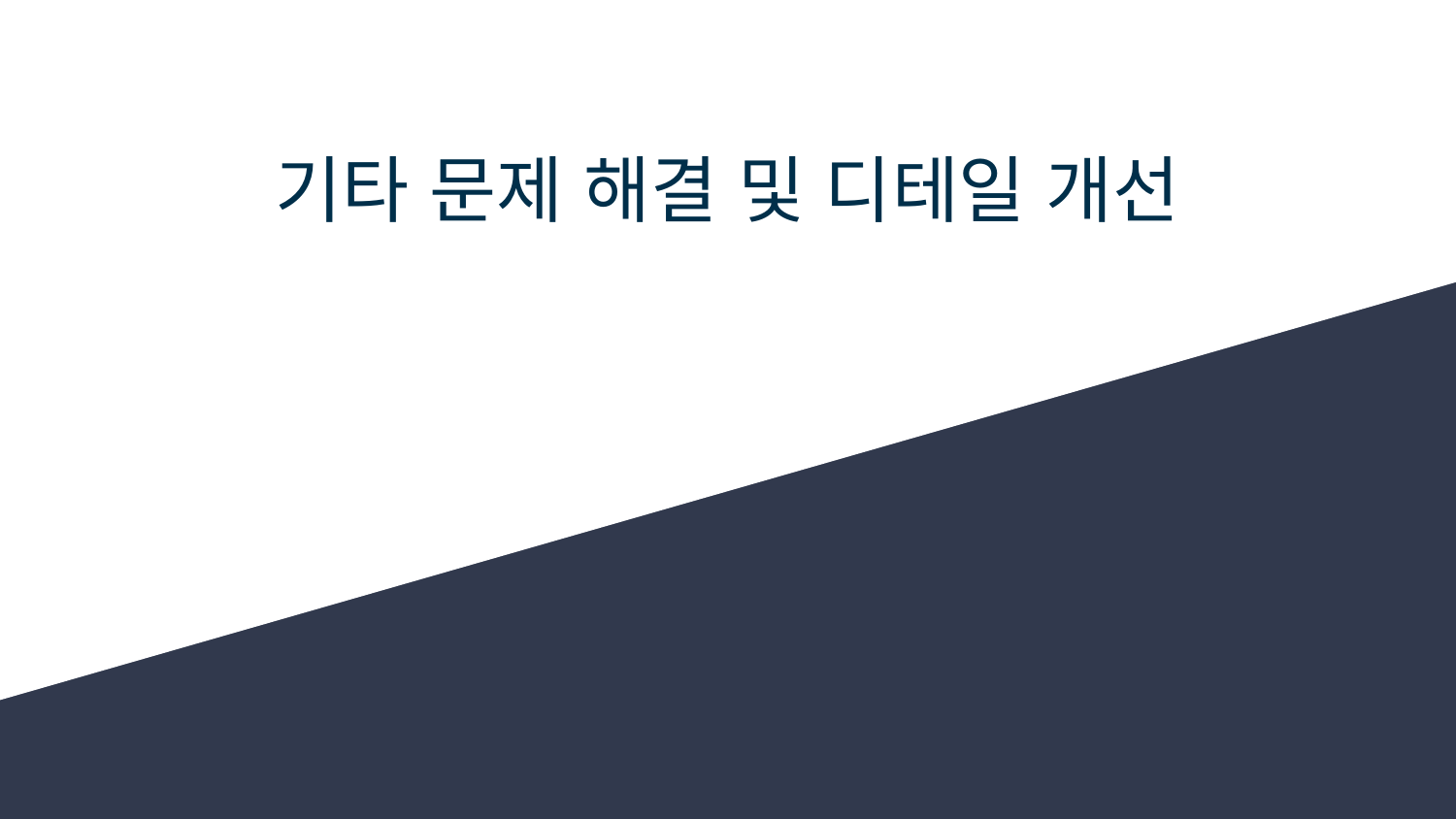

# 기타 문제 해결 및 디테일 개선